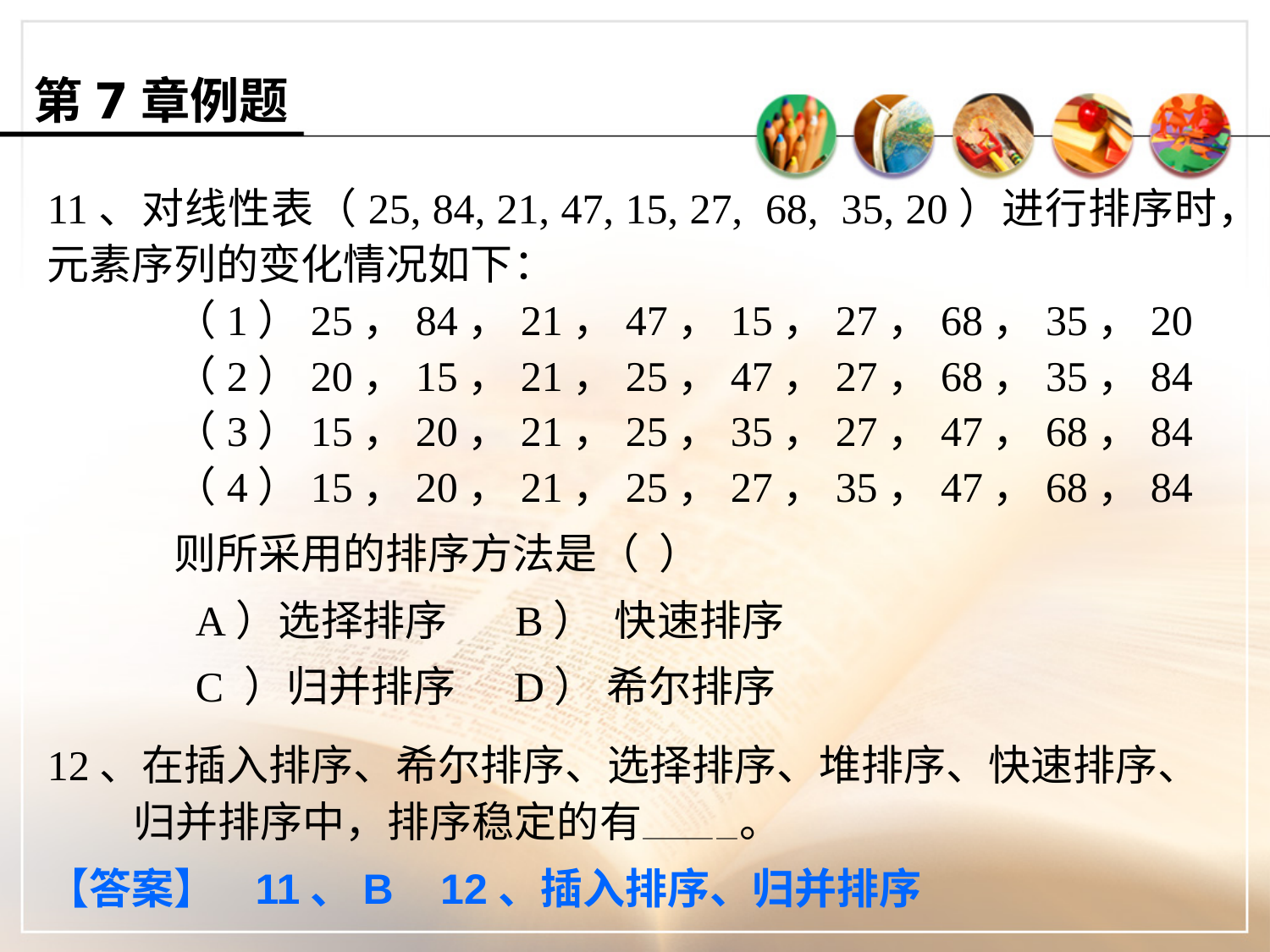

第7章例题
11、对线性表（25, 84, 21, 47, 15, 27,  68,  35, 20）进行排序时，元素序列的变化情况如下：
（1）25，84，21，47，15，27，68，35，20
（2）20，15，21，25，47，27，68，35，84
（3）15，20，21，25，35，27，47，68，84
（4）15，20，21，25，27，35，47，68，84
则所采用的排序方法是（  ）
              A）选择排序      B）  快速排序
              C ）归并排序     D） 希尔排序

12、在插入排序、希尔排序、选择排序、堆排序、快速排序、
        归并排序中，排序稳定的有————。

【答案】   11、B    12、插入排序、归并排序